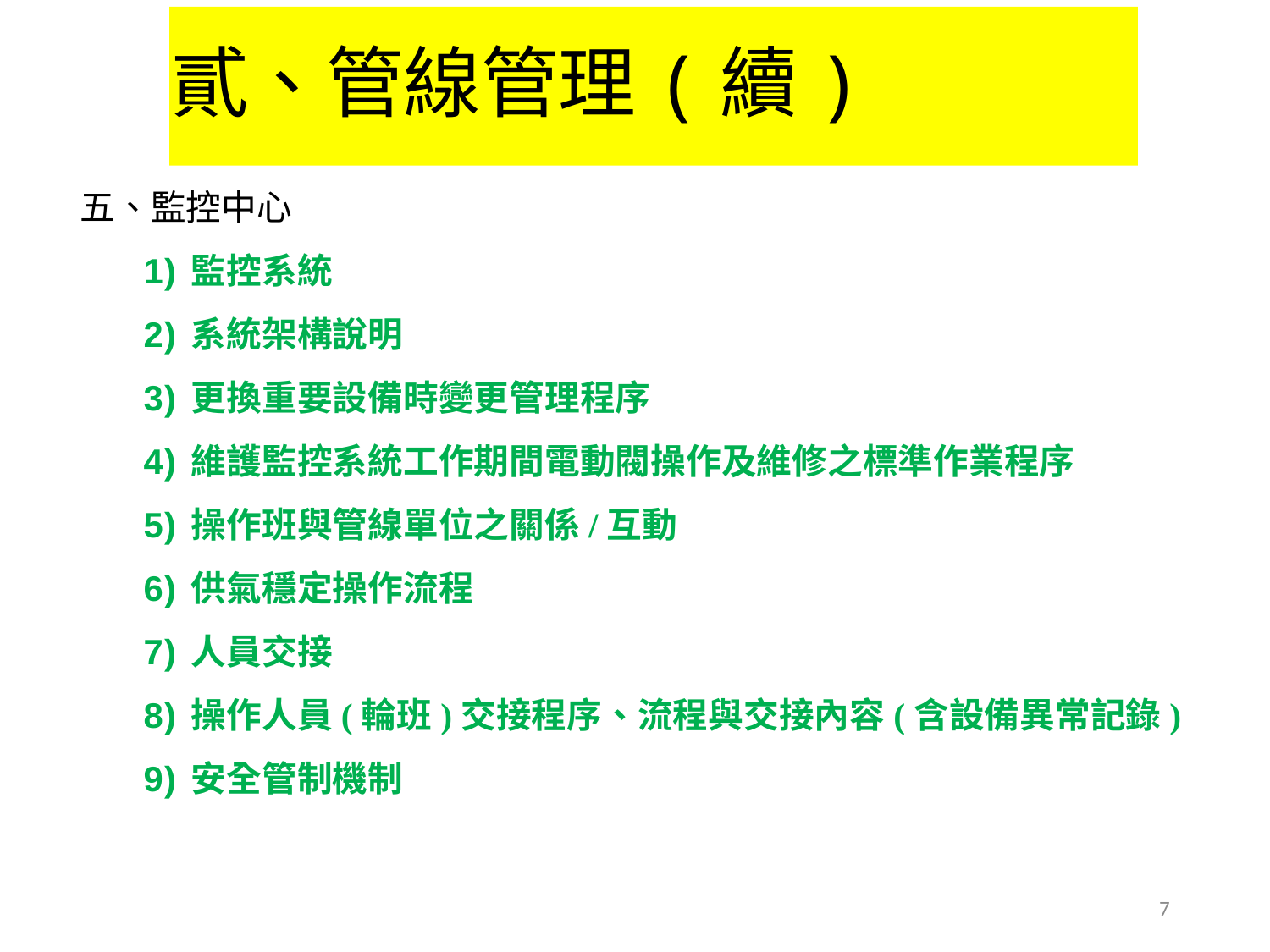

7
# 貳、管線管理(續)
五、監控中心
監控系統
系統架構說明
更換重要設備時變更管理程序
維護監控系統工作期間電動閥操作及維修之標準作業程序
操作班與管線單位之關係/互動
供氣穩定操作流程
人員交接
操作人員(輪班)交接程序、流程與交接內容(含設備異常記錄)
安全管制機制